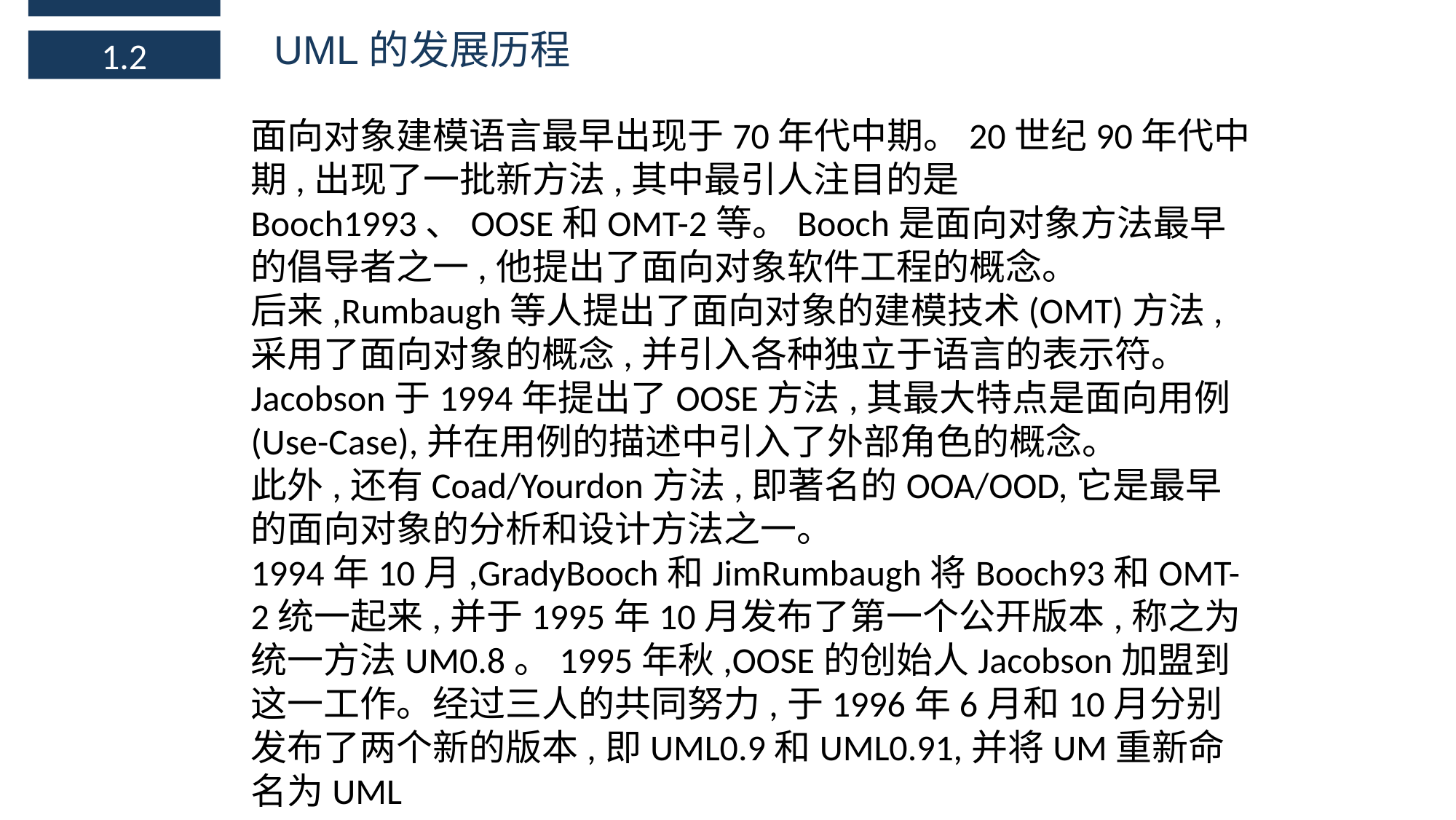

UML的发展历程
1.2
面向对象建模语言最早出现于70年代中期。20世纪90年代中期,出现了一批新方法,其中最引人注目的是Booch1993、OOSE和OMT-2等。Booch是面向对象方法最早的倡导者之一,他提出了面向对象软件工程的概念。
后来,Rumbaugh等人提出了面向对象的建模技术(OMT)方法,采用了面向对象的概念,并引入各种独立于语言的表示符。
Jacobson于1994年提出了OOSE方法,其最大特点是面向用例(Use-Case),并在用例的描述中引入了外部角色的概念。
此外,还有Coad/Yourdon方法,即著名的OOA/OOD,它是最早的面向对象的分析和设计方法之一。
1994年10月,GradyBooch和JimRumbaugh将Booch93和OMT-2统一起来,并于1995年10月发布了第一个公开版本,称之为统一方法UM0.8。1995年秋,OOSE的创始人Jacobson加盟到这一工作。经过三人的共同努力,于1996年6月和10月分别发布了两个新的版本,即UML0.9和UML0.91,并将UM重新命名为UML